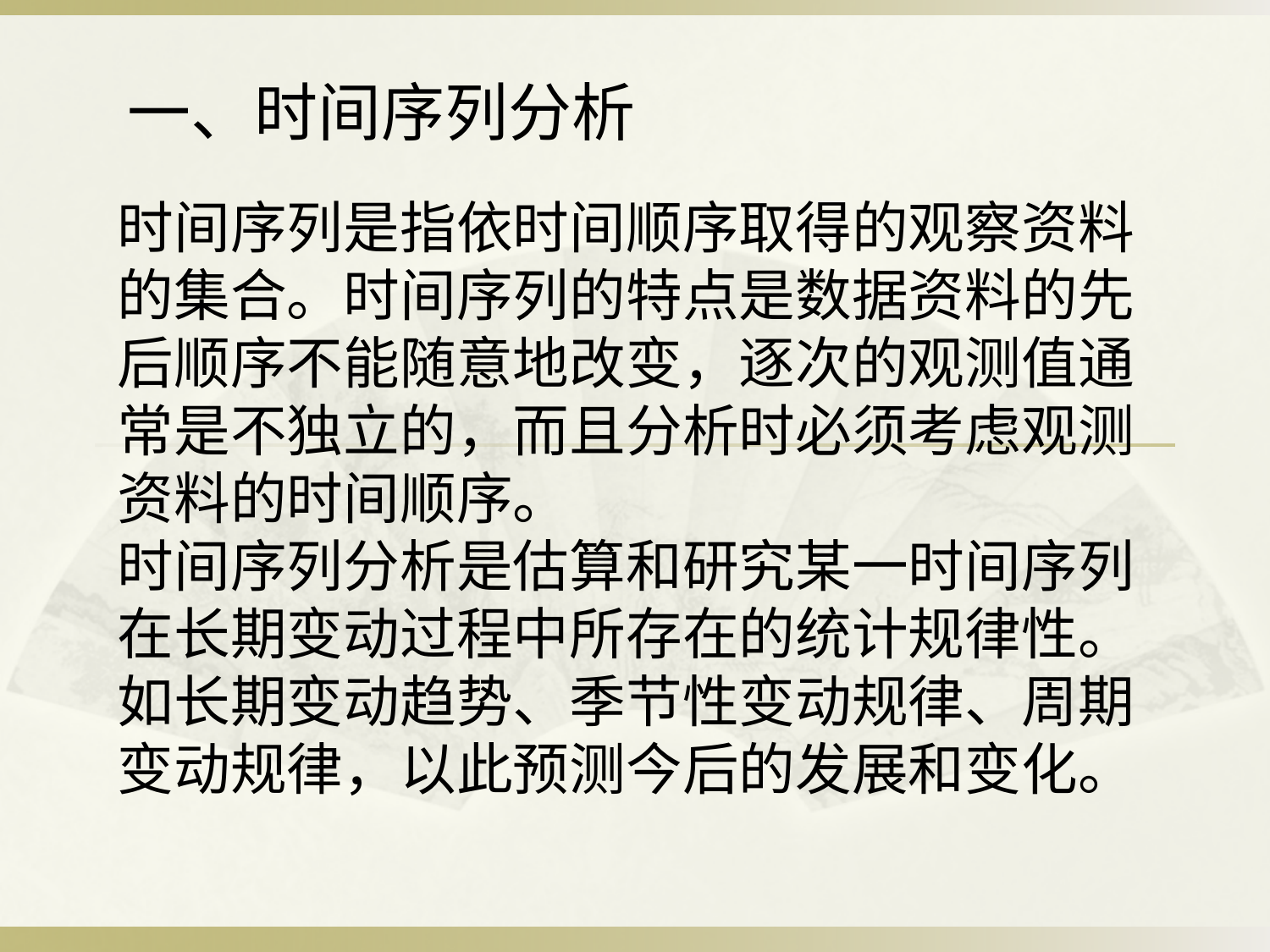

一、时间序列分析
时间序列是指依时间顺序取得的观察资料的集合。时间序列的特点是数据资料的先后顺序不能随意地改变，逐次的观测值通常是不独立的，而且分析时必须考虑观测资料的时间顺序。
时间序列分析是估算和研究某一时间序列在长期变动过程中所存在的统计规律性。如长期变动趋势、季节性变动规律、周期变动规律，以此预测今后的发展和变化。